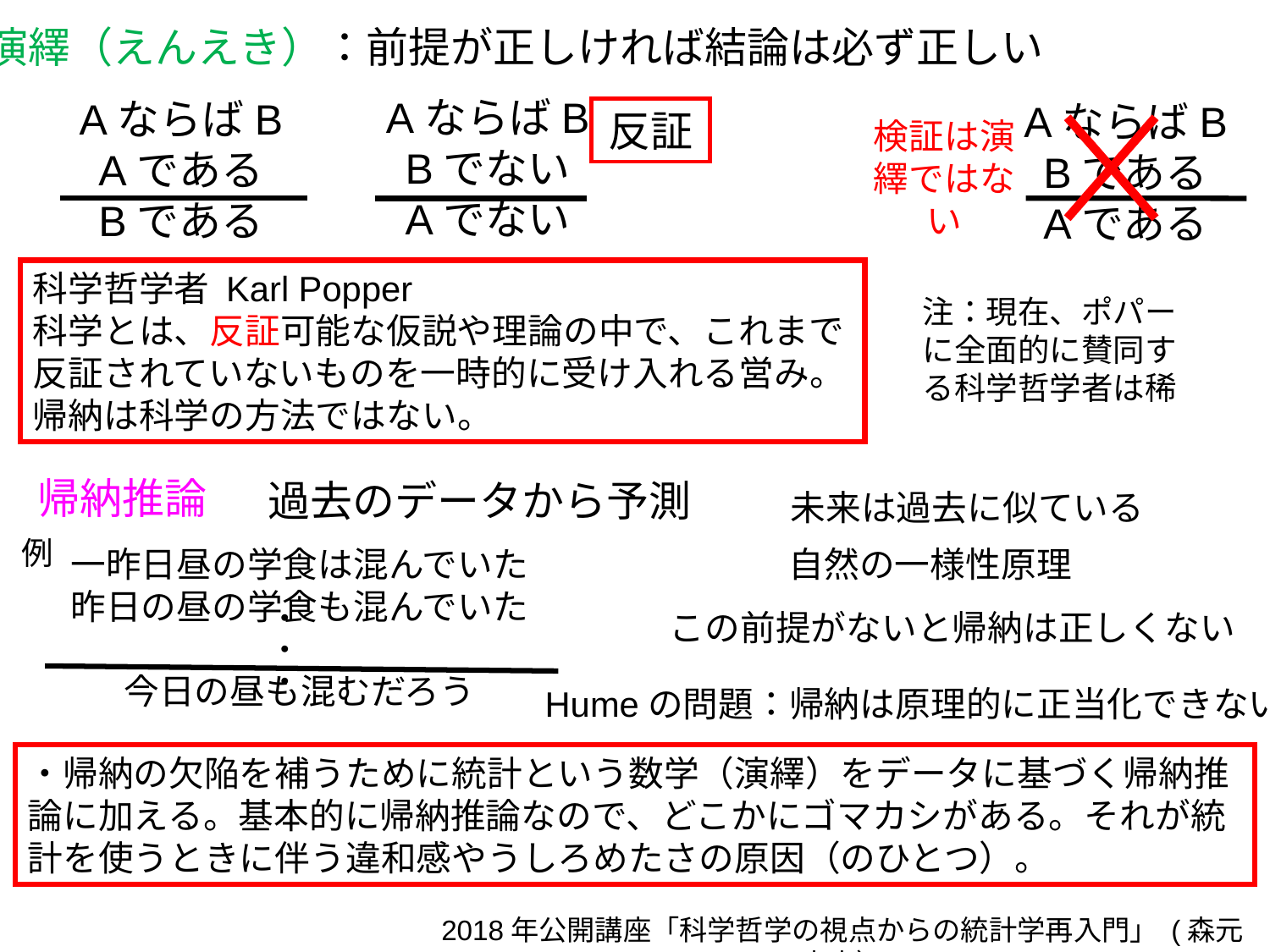

演繹（えんえき）：前提が正しければ結論は必ず正しい
AならばB
Bでない
Aでない
AならばB
Aである
Bである
AならばB
Bである
Aである
反証
検証は演繹ではない

科学哲学者 Karl Popper
科学とは、反証可能な仮説や理論の中で、これまで反証されていないものを一時的に受け入れる営み。帰納は科学の方法ではない。
注：現在、ポパーに全面的に賛同する科学哲学者は稀
帰納推論
過去のデータから予測
未来は過去に似ている
例
一昨日昼の学食は混んでいた
昨日の昼の学食も混んでいた

今日の昼も混むだろう
自然の一様性原理
この前提がないと帰納は正しくない
・・・
Humeの問題：帰納は原理的に正当化できない
・帰納の欠陥を補うために統計という数学（演繹）をデータに基づく帰納推論に加える。基本的に帰納推論なので、どこかにゴマカシがある。それが統計を使うときに伴う違和感やうしろめたさの原因（のひとつ）。
2018年公開講座「科学哲学の視点からの統計学再入門」 (森元良太）